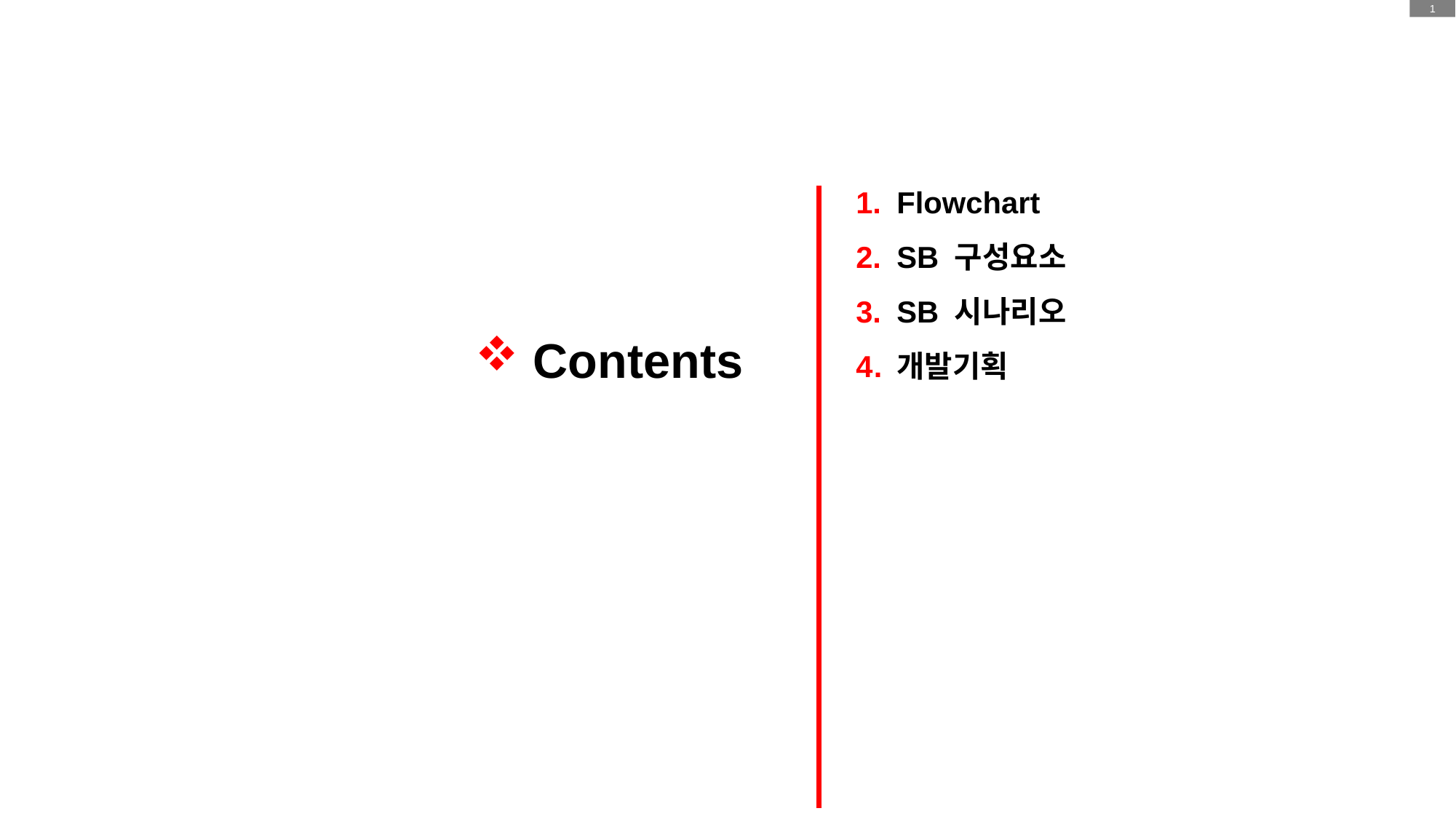

Flowchart
SB 구성요소
SB 시나리오
개발기획
 Contents